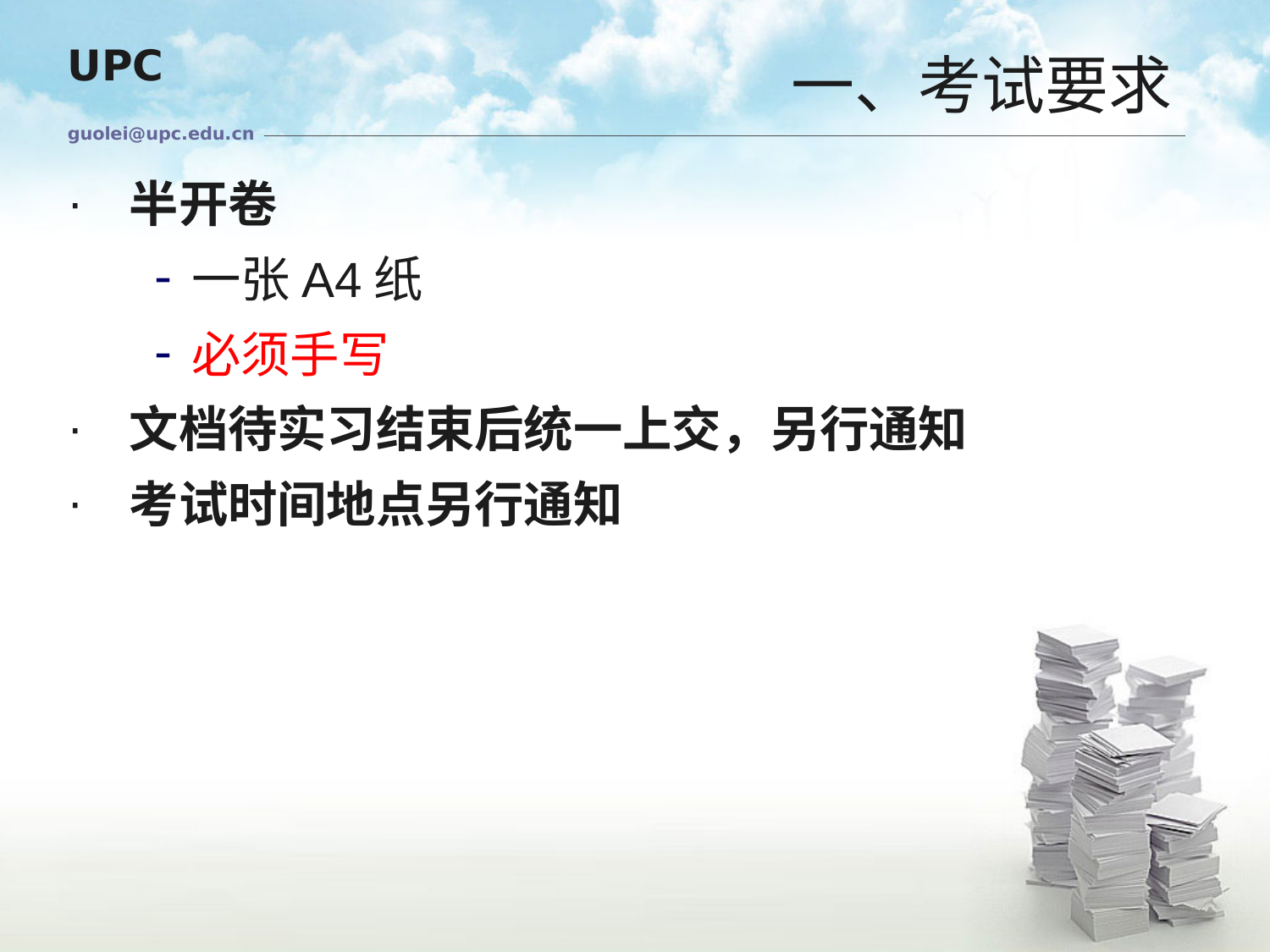

# 一、考试要求
guolei@upc.edu.cn
半开卷
一张A4纸
必须手写
文档待实习结束后统一上交，另行通知
考试时间地点另行通知